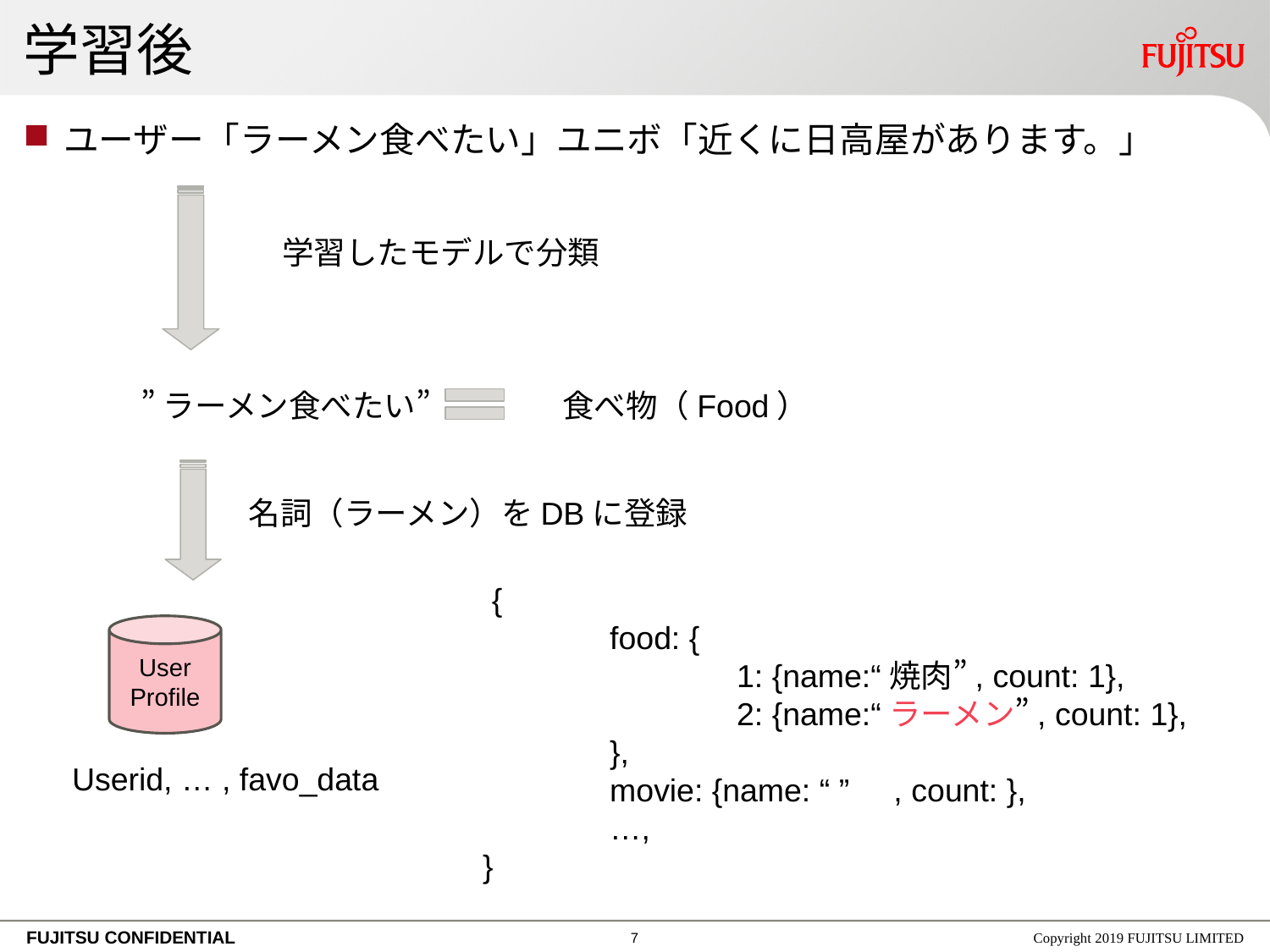

# 学習後
ユーザー「ラーメン食べたい」ユニボ「近くに日高屋があります。」

学習したモデルで分類

”ラーメン食べたい”
食べ物（Food）
名詞（ラーメン）をDBに登録

 {
	food: {
		1: {name:“焼肉”, count: 1},
		2: {name:“ラーメン”, count: 1},
	},
	movie: {name: “ ”     , count: },
	…,
}
User
Profile
Userid, … , favo_data
7
Copyright 2019 FUJITSU LIMITED